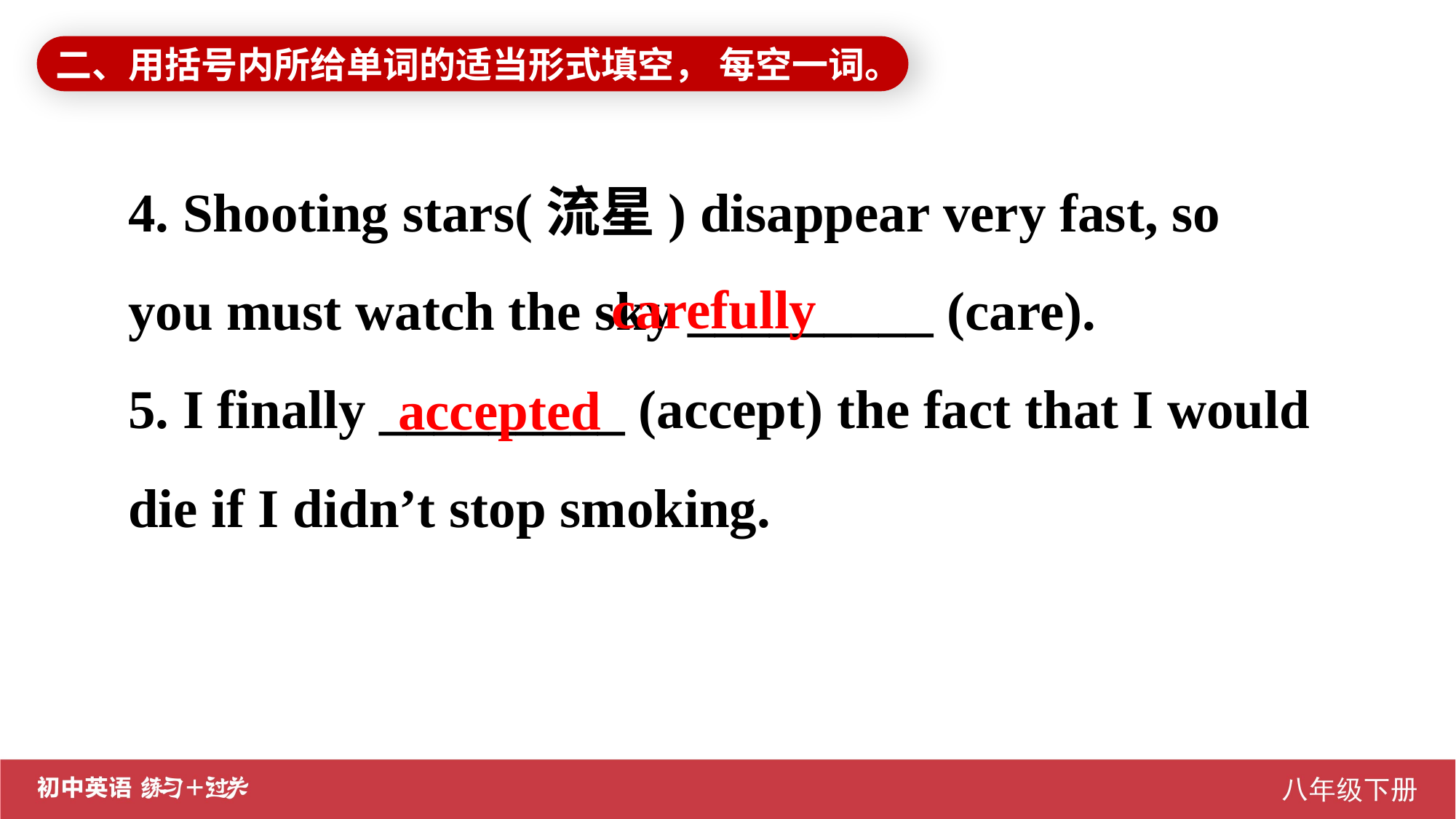

二、用括号内所给单词的适当形式填空， 每空一词。
4. Shooting stars(流星) disappear very fast, so you must watch the sky _________ (care).
5. I finally _________ (accept) the fact that I would die if I didn’t stop smoking.
carefully
accepted